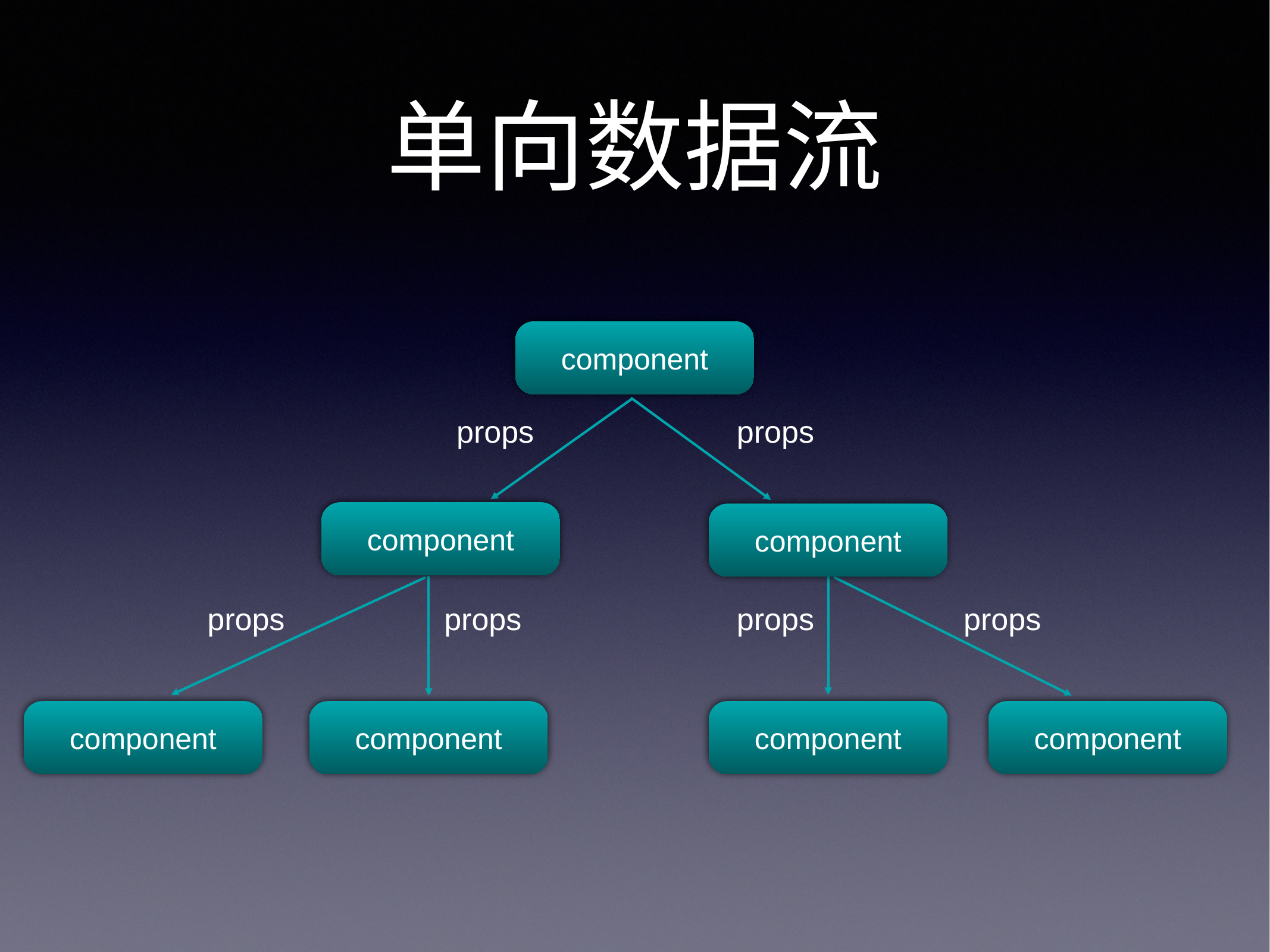

# 单向数据流
component

props
props
component
component

props
props
props
props
component
component
component
component
10